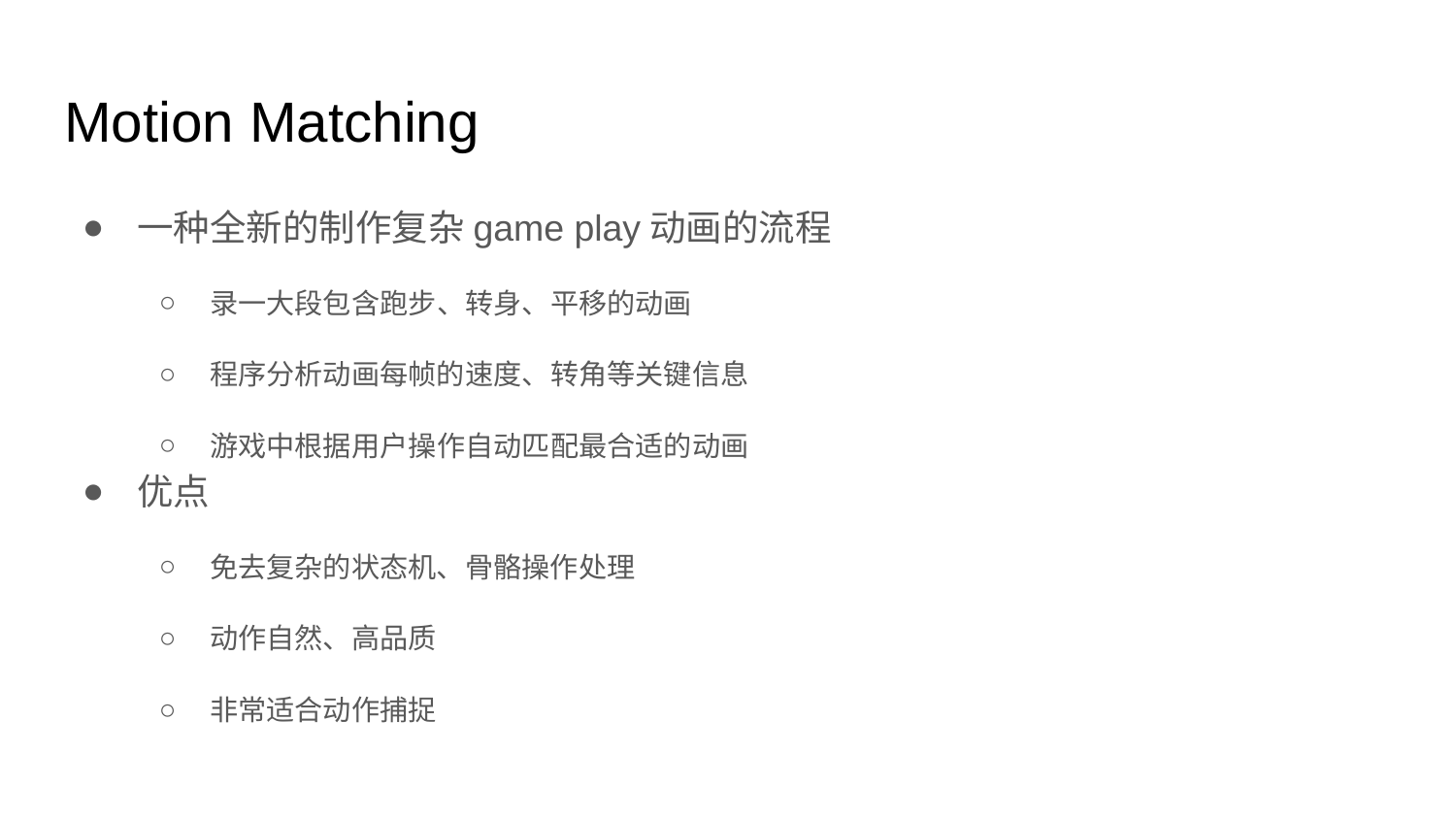

# Motion Matching
一种全新的制作复杂game play动画的流程
录一大段包含跑步、转身、平移的动画
程序分析动画每帧的速度、转角等关键信息
游戏中根据用户操作自动匹配最合适的动画
优点
免去复杂的状态机、骨骼操作处理
动作自然、高品质
非常适合动作捕捉